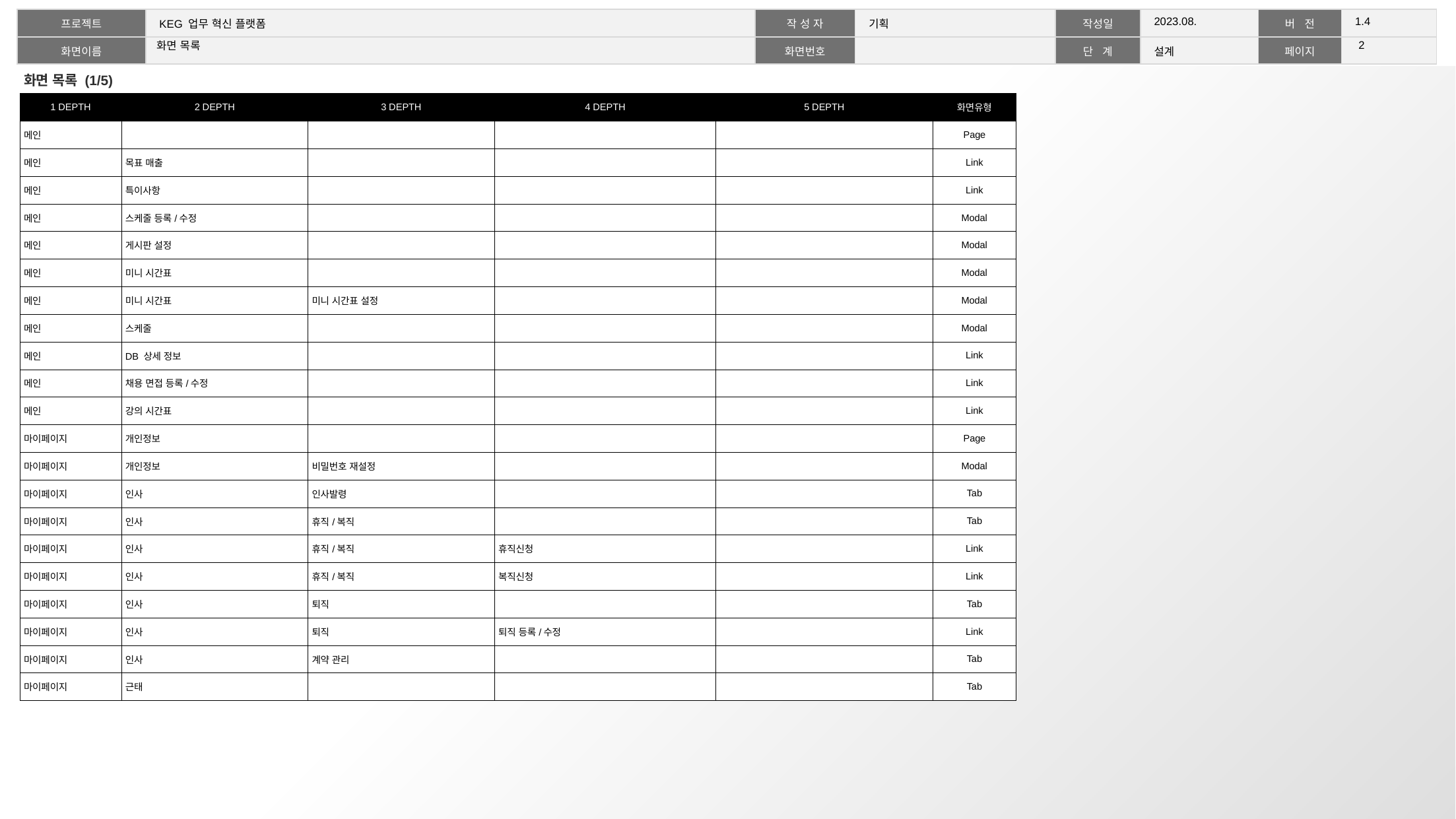

2

# 화면 목록
화면 목록 (1/5)
| 1 DEPTH | 2 DEPTH | 3 DEPTH | 4 DEPTH | 5 DEPTH | 화면유형 |
| --- | --- | --- | --- | --- | --- |
| 메인 |  |  |  |  | Page |
| 메인 | 목표 매출 |  |  |  | Link |
| 메인 | 특이사항 |  |  |  | Link |
| 메인 | 스케줄 등록/수정 |  |  |  | Modal |
| 메인 | 게시판 설정 |  |  |  | Modal |
| 메인 | 미니 시간표 |  |  |  | Modal |
| 메인 | 미니 시간표 | 미니 시간표 설정 |  |  | Modal |
| 메인 | 스케줄 |  |  |  | Modal |
| 메인 | DB 상세 정보 |  |  |  | Link |
| 메인 | 채용 면접 등록/수정 |  |  |  | Link |
| 메인 | 강의 시간표 |  |  |  | Link |
| 마이페이지 | 개인정보 |  |  |  | Page |
| 마이페이지 | 개인정보 | 비밀번호 재설정 |  |  | Modal |
| 마이페이지 | 인사 | 인사발령 |  |  | Tab |
| 마이페이지 | 인사 | 휴직/복직 |  |  | Tab |
| 마이페이지 | 인사 | 휴직/복직 | 휴직신청 |  | Link |
| 마이페이지 | 인사 | 휴직/복직 | 복직신청 |  | Link |
| 마이페이지 | 인사 | 퇴직 |  |  | Tab |
| 마이페이지 | 인사 | 퇴직 | 퇴직 등록/수정 |  | Link |
| 마이페이지 | 인사 | 계약 관리 |  |  | Tab |
| 마이페이지 | 근태 |  |  |  | Tab |